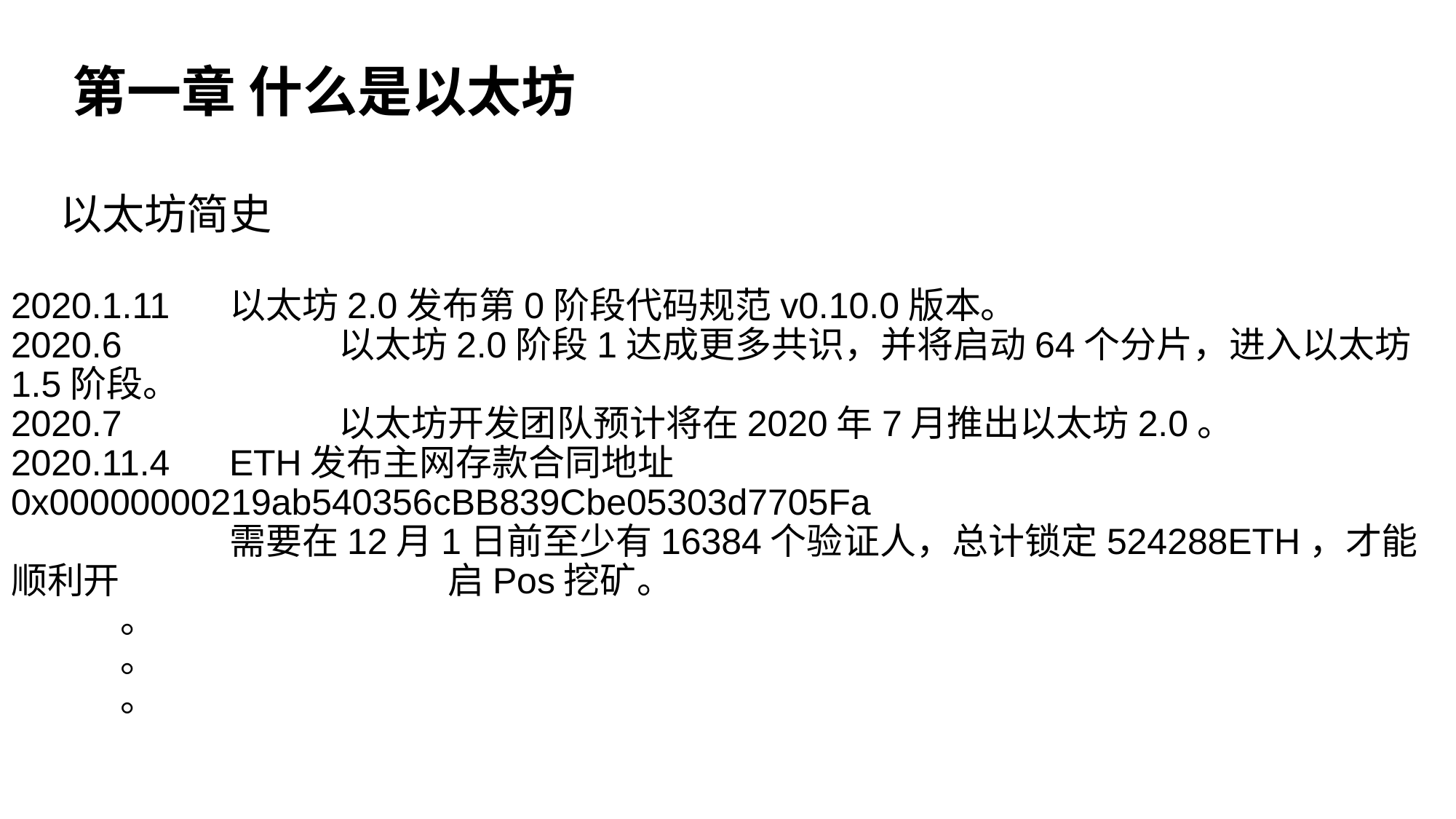

# 第一章 什么是以太坊 以太坊简史 2020.1.11	以太坊2.0发布第0阶段代码规范v0.10.0版本。 2020.6		以太坊2.0阶段1达成更多共识，并将启动64个分片，进入以太坊1.5阶段。 2020.7		以太坊开发团队预计将在2020年7月推出以太坊2.0。 2020.11.4	ETH发布主网存款合同地址0x00000000219ab540356cBB839Cbe05303d7705Fa 需要在12月1日前至少有16384个验证人，总计锁定524288ETH，才能顺利开			启Pos挖矿。 。 。 。